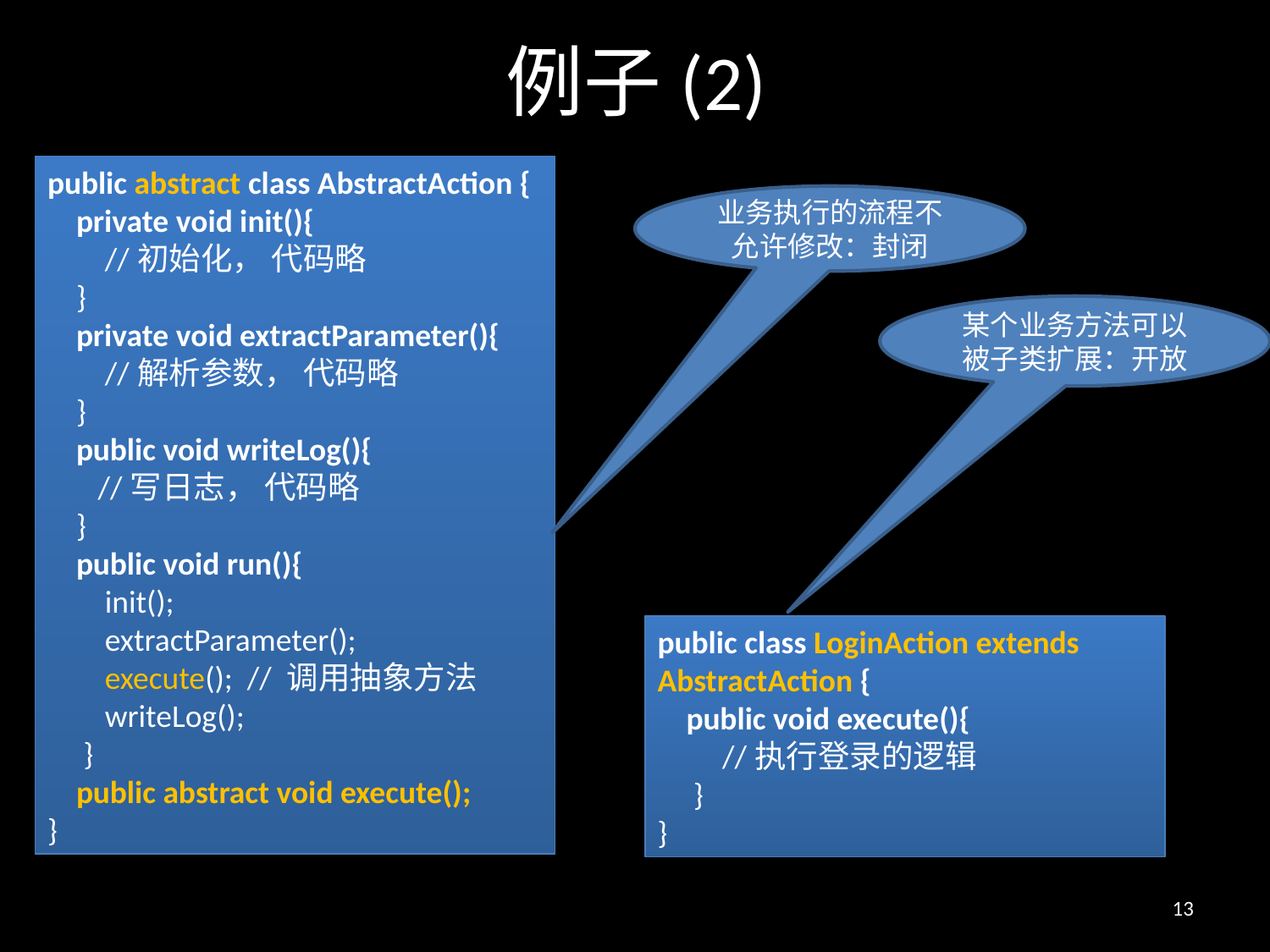

# 例子(2)
public abstract class AbstractAction {
    private void init(){
        //初始化， 代码略
    }
    private void extractParameter(){
        //解析参数， 代码略
    }
    public void writeLog(){
       //写日志， 代码略
    }
    public void run(){
        init();
        extractParameter();
        execute();  // 调用抽象方法
        writeLog();
     }
    public abstract void execute();
}
业务执行的流程不允许修改：封闭
某个业务方法可以被子类扩展：开放
public class LoginAction extends AbstractAction {
    public void execute(){
         //执行登录的逻辑
     }
}
13